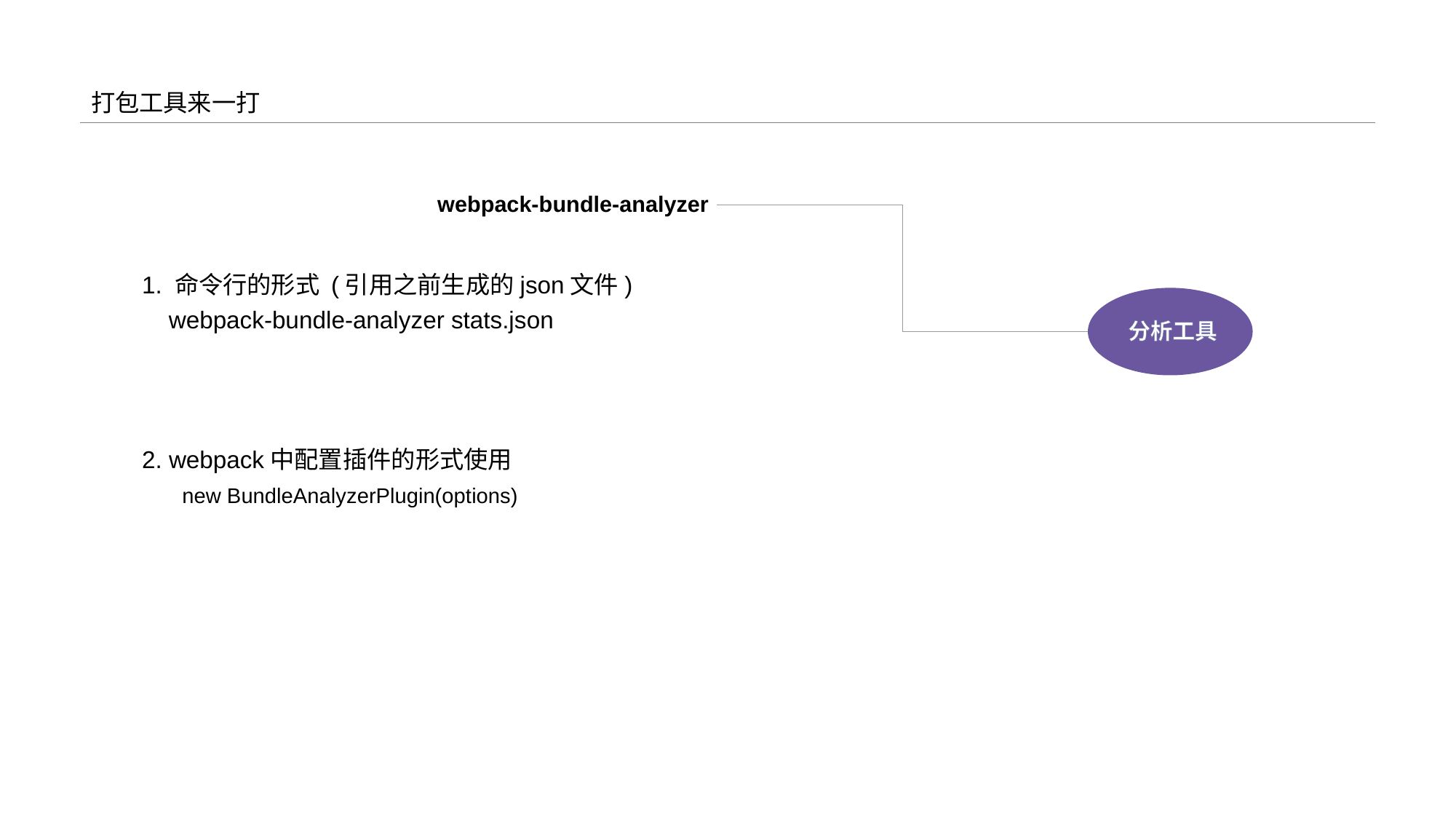

# 打包工具来一打
webpack-bundle-analyzer
1. 命令行的形式 (引用之前生成的json文件)
    webpack-bundle-analyzer stats.json

2. webpack中配置插件的形式使用
      new BundleAnalyzerPlugin(options)

分析工具
39